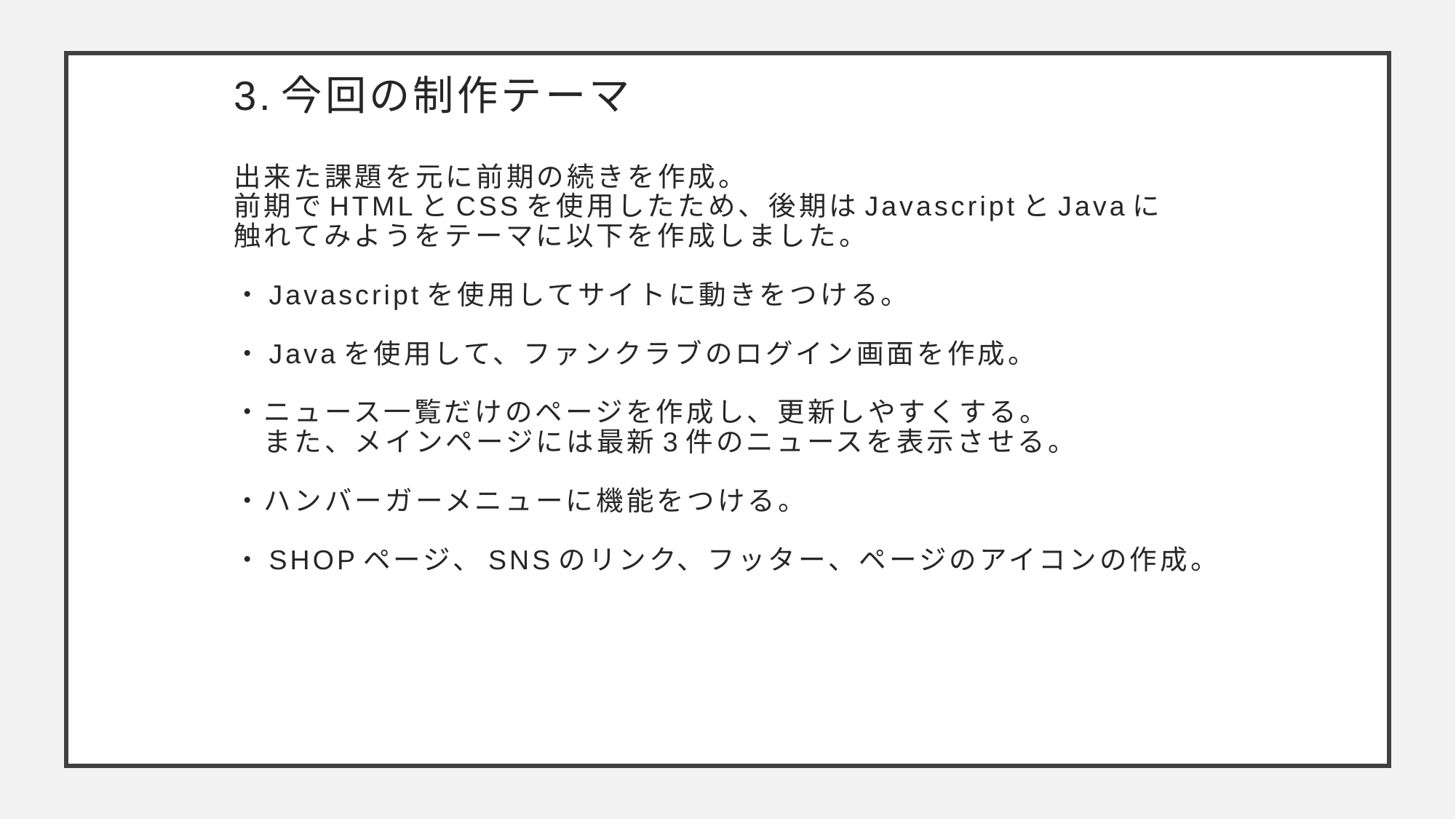

# 3.今回の制作テーマ 出来た課題を元に前期の続きを作成。 前期でHTMLとCSSを使用したため、後期はJavascriptとJavaに 触れてみようをテーマに以下を作成しました。 ・Javascriptを使用してサイトに動きをつける。 ・Javaを使用して、ファンクラブのログイン画面を作成。 ・ニュース一覧だけのページを作成し、更新しやすくする。 　また、メインページには最新3件のニュースを表示させる。 ・ハンバーガーメニューに機能をつける。 ・ShOPページ、SNSのリンク、フッター、ページのアイコンの作成。